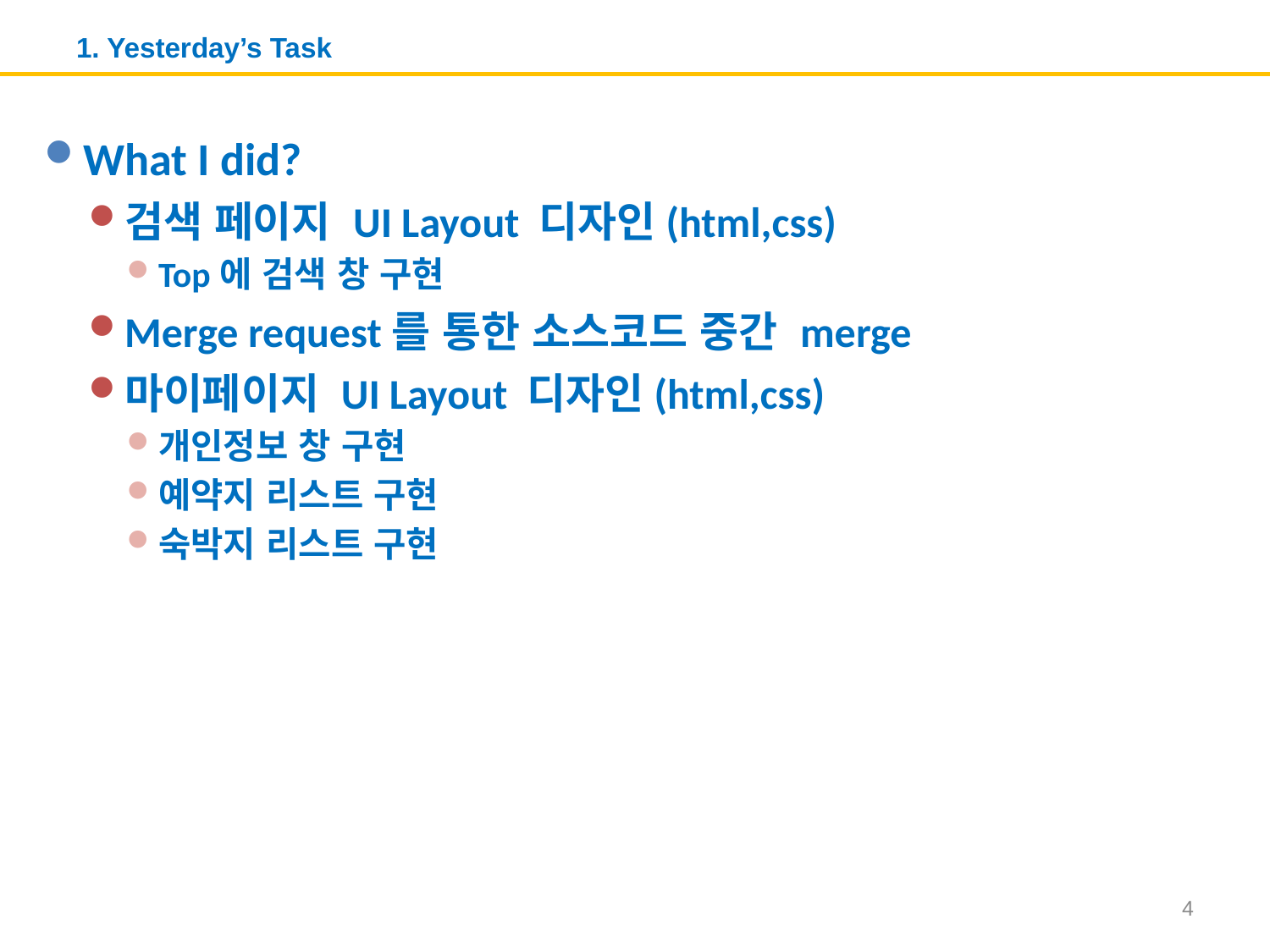

# 1. Yesterday’s Task
What I did?
검색 페이지 UI Layout 디자인(html,css)
Top에 검색 창 구현
Merge request를 통한 소스코드 중간 merge
마이페이지 UI Layout 디자인(html,css)
개인정보 창 구현
예약지 리스트 구현
숙박지 리스트 구현

4